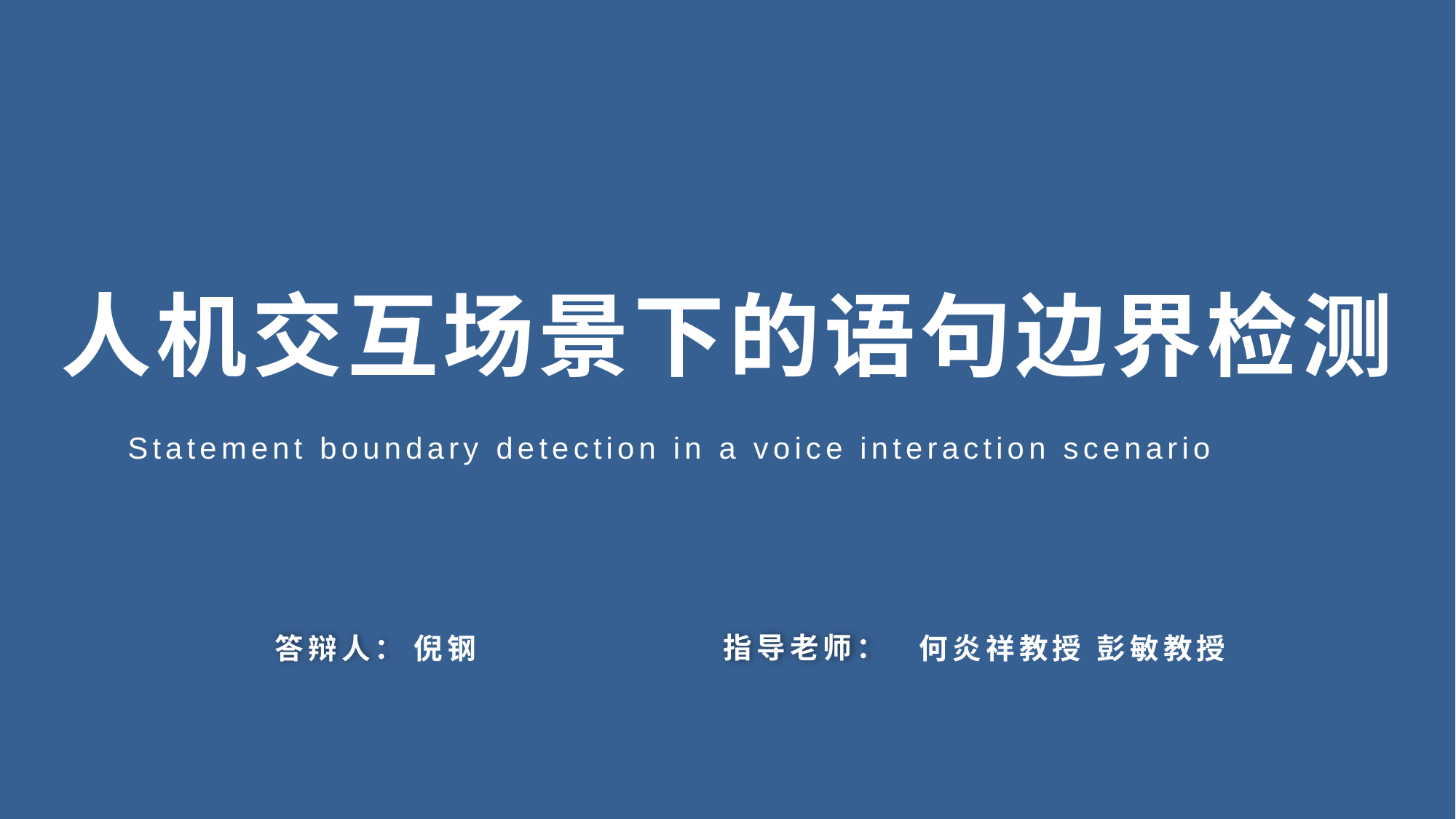

人机交互场景下的语句边界检测
Statement boundary detection in a voice interaction scenario
指导老师：
答辩人：
何炎祥教授 彭敏教授
倪钢